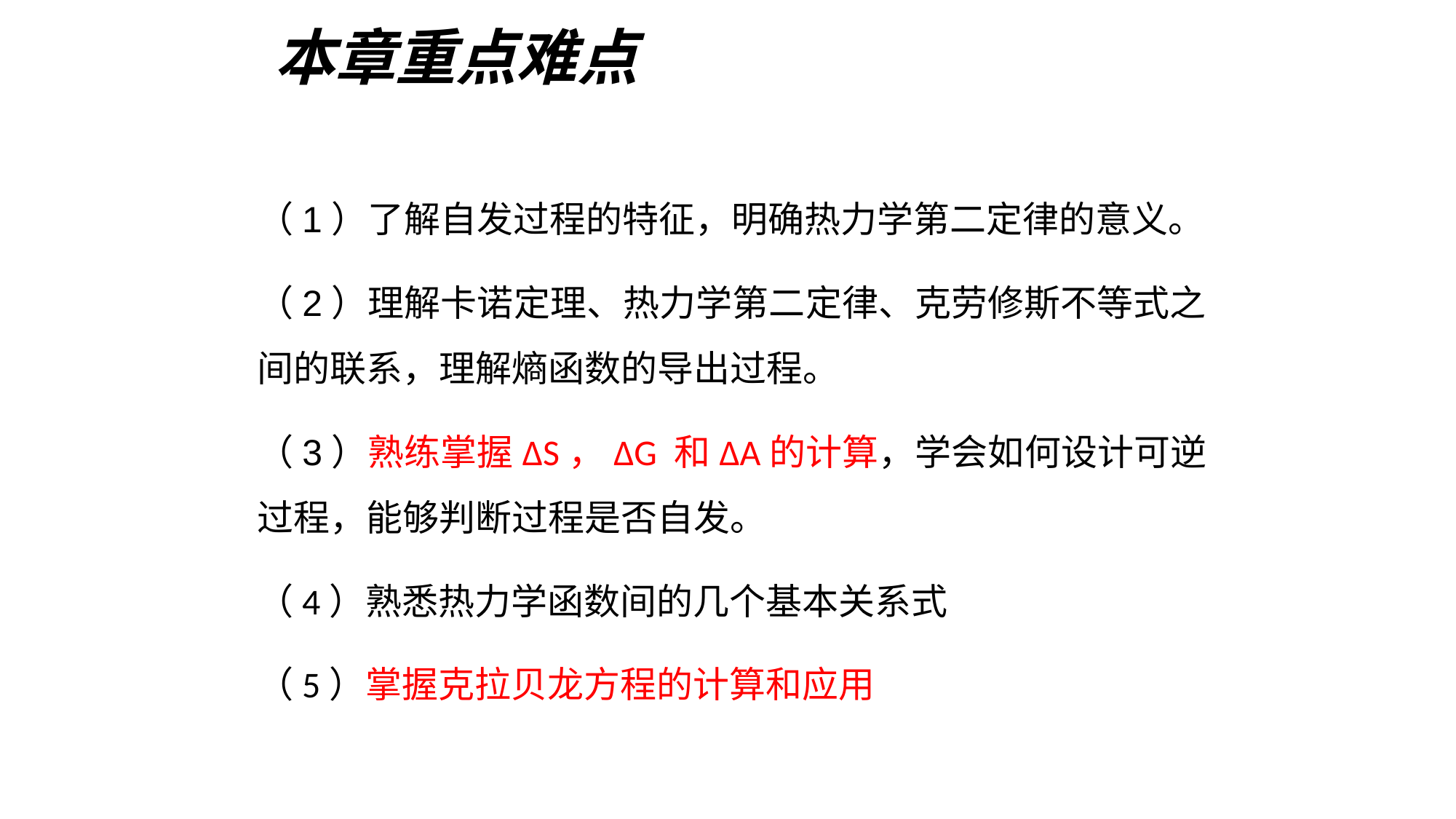

本章重点难点
（1）了解自发过程的特征，明确热力学第二定律的意义。
（2）理解卡诺定理、热力学第二定律、克劳修斯不等式之间的联系，理解熵函数的导出过程。
（3）熟练掌握ΔS，ΔG 和ΔA的计算，学会如何设计可逆过程，能够判断过程是否自发。
（4）熟悉热力学函数间的几个基本关系式
（5）掌握克拉贝龙方程的计算和应用